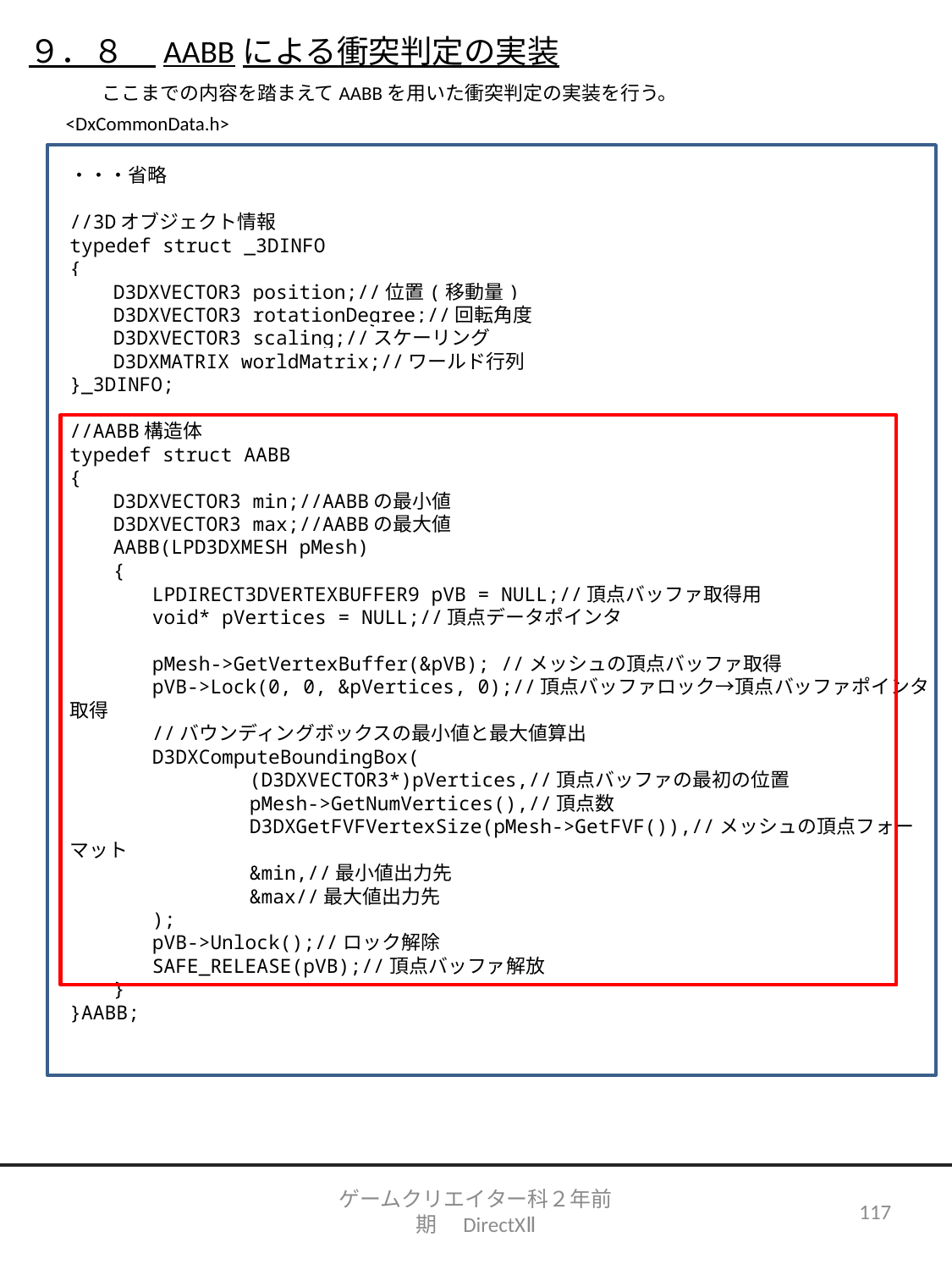

９．８　AABBによる衝突判定の実装
　ここまでの内容を踏まえてAABBを用いた衝突判定の実装を行う。
<DxCommonData.h>

・・・省略

//3Dオブジェクト情報
typedef struct _3DINFO
{
　　D3DXVECTOR3 position;//位置(移動量)
　　D3DXVECTOR3 rotationDegree;//回転角度
　　D3DXVECTOR3 scaling;//スケーリング
　　D3DXMATRIX worldMatrix;//ワールド行列
}_3DINFO;

//AABB構造体
typedef struct AABB
{
　　D3DXVECTOR3 min;//AABBの最小値
　　D3DXVECTOR3 max;//AABBの最大値
　　AABB(LPD3DXMESH pMesh)
　　{
　　　　LPDIRECT3DVERTEXBUFFER9 pVB = NULL;//頂点バッファ取得用
　　　　void* pVertices = NULL;//頂点データポインタ

　　　　pMesh->GetVertexBuffer(&pVB); //メッシュの頂点バッファ取得
　　　　pVB->Lock(0, 0, &pVertices, 0);//頂点バッファロック→頂点バッファポインタ取得
　　　　//バウンディングボックスの最小値と最大値算出
　　　　D3DXComputeBoundingBox(
　　　　　　　　　(D3DXVECTOR3*)pVertices,//頂点バッファの最初の位置
　　　　　　　　　pMesh->GetNumVertices(),//頂点数
　　　　　　　　　D3DXGetFVFVertexSize(pMesh->GetFVF()),//メッシュの頂点フォーマット
　　　　　　　　　&min,//最小値出力先
　　　　　　　　　&max//最大値出力先
　　　　);
　　　　pVB->Unlock();//ロック解除
　　　　SAFE_RELEASE(pVB);//頂点バッファ解放
　　}
}AABB;

ゲームクリエイター科２年前期　DirectXⅡ
117